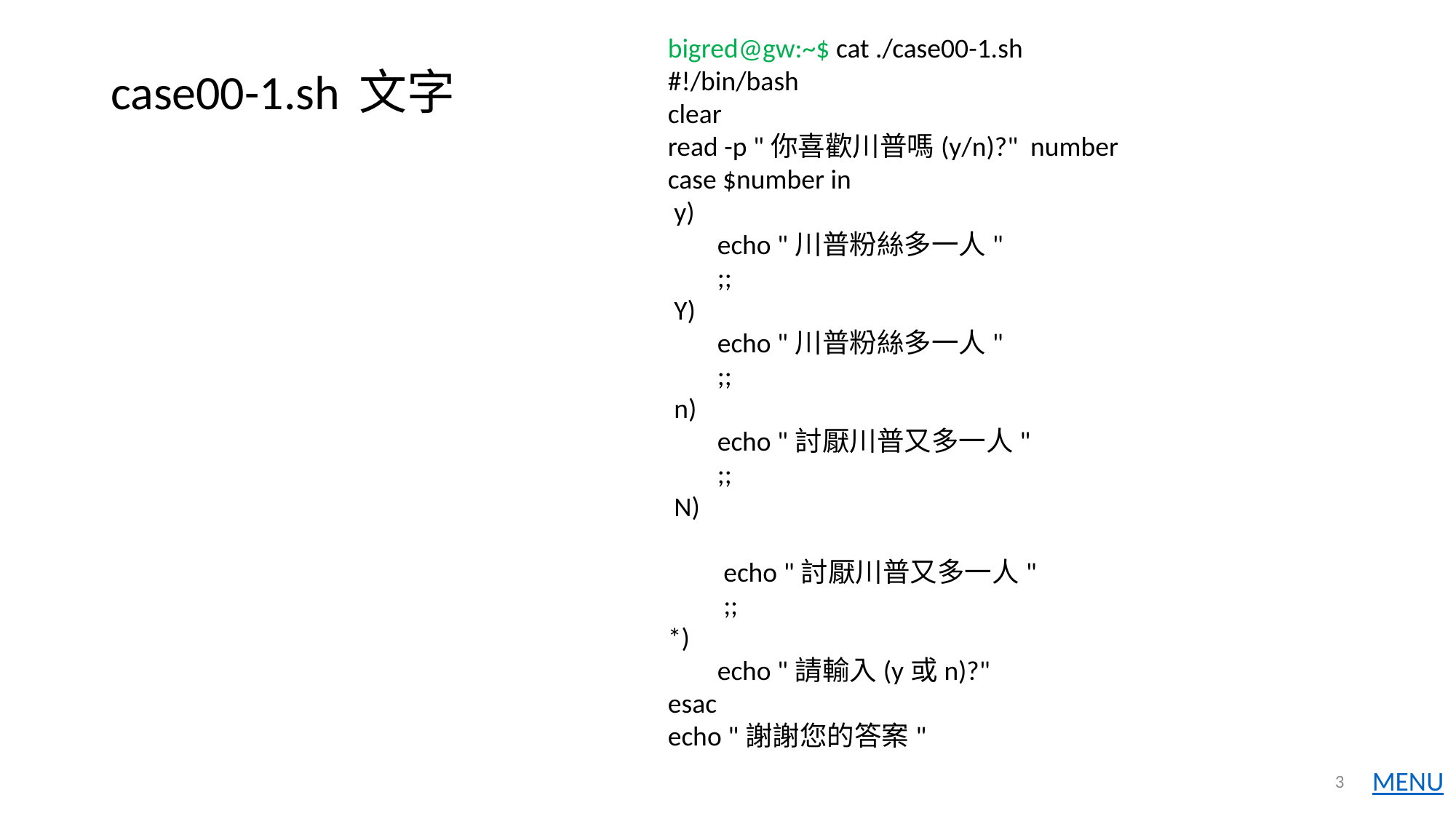

bigred@gw:~$ cat ./case00-1.sh
#!/bin/bash
clear
read -p "你喜歡川普嗎(y/n)?"  number
case $number in
 y)
        echo "川普粉絲多一人"
        ;;
 Y)
        echo "川普粉絲多一人"
        ;;
 n)
        echo "討厭川普又多一人"
        ;;
 N)

         echo "討厭川普又多一人"
         ;;
*)
        echo "請輸入(y或n)?"
esac
echo "謝謝您的答案"

# case00-1.sh 文字
3